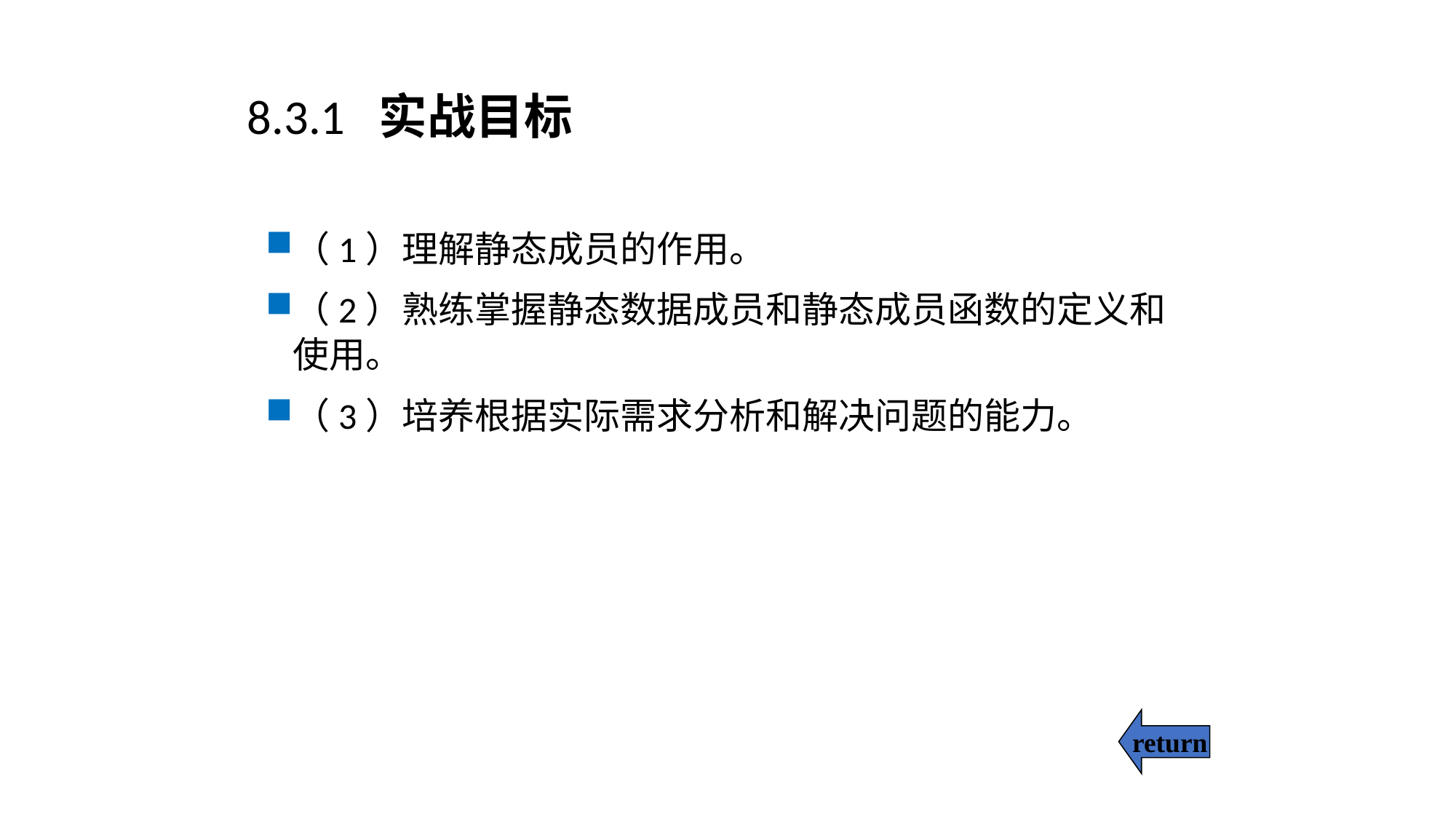

# 8.3.1  实战目标
（1）理解静态成员的作用。
（2）熟练掌握静态数据成员和静态成员函数的定义和使用。
（3）培养根据实际需求分析和解决问题的能力。
return